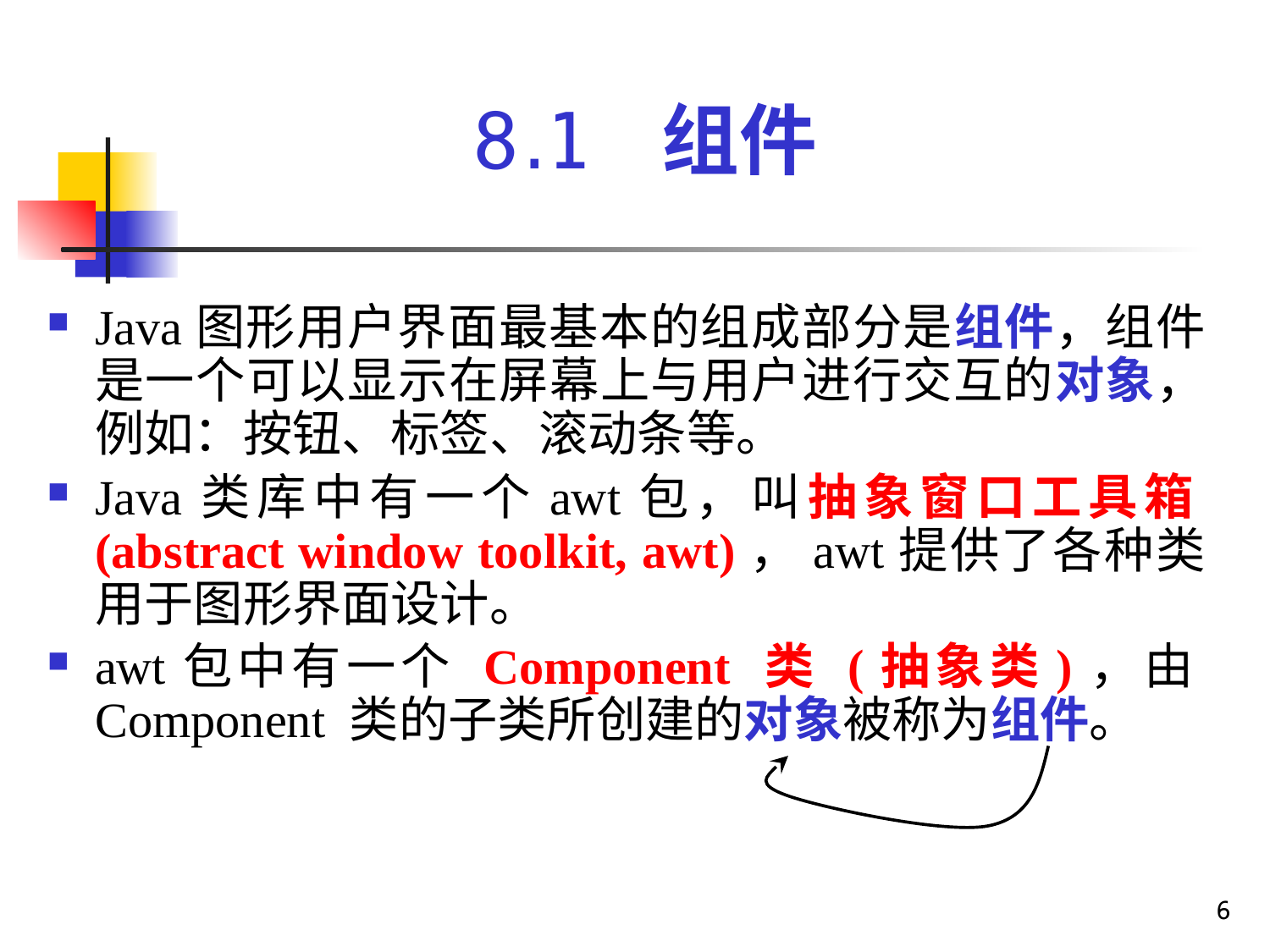

# 8.1  组件
Java图形用户界面最基本的组成部分是组件，组件是一个可以显示在屏幕上与用户进行交互的对象，例如：按钮、标签、滚动条等。
Java类库中有一个awt包，叫抽象窗口工具箱(abstract window toolkit, awt)，awt提供了各种类用于图形界面设计。
awt包中有一个 Component 类 (抽象类)，由Component 类的子类所创建的对象被称为组件。

6